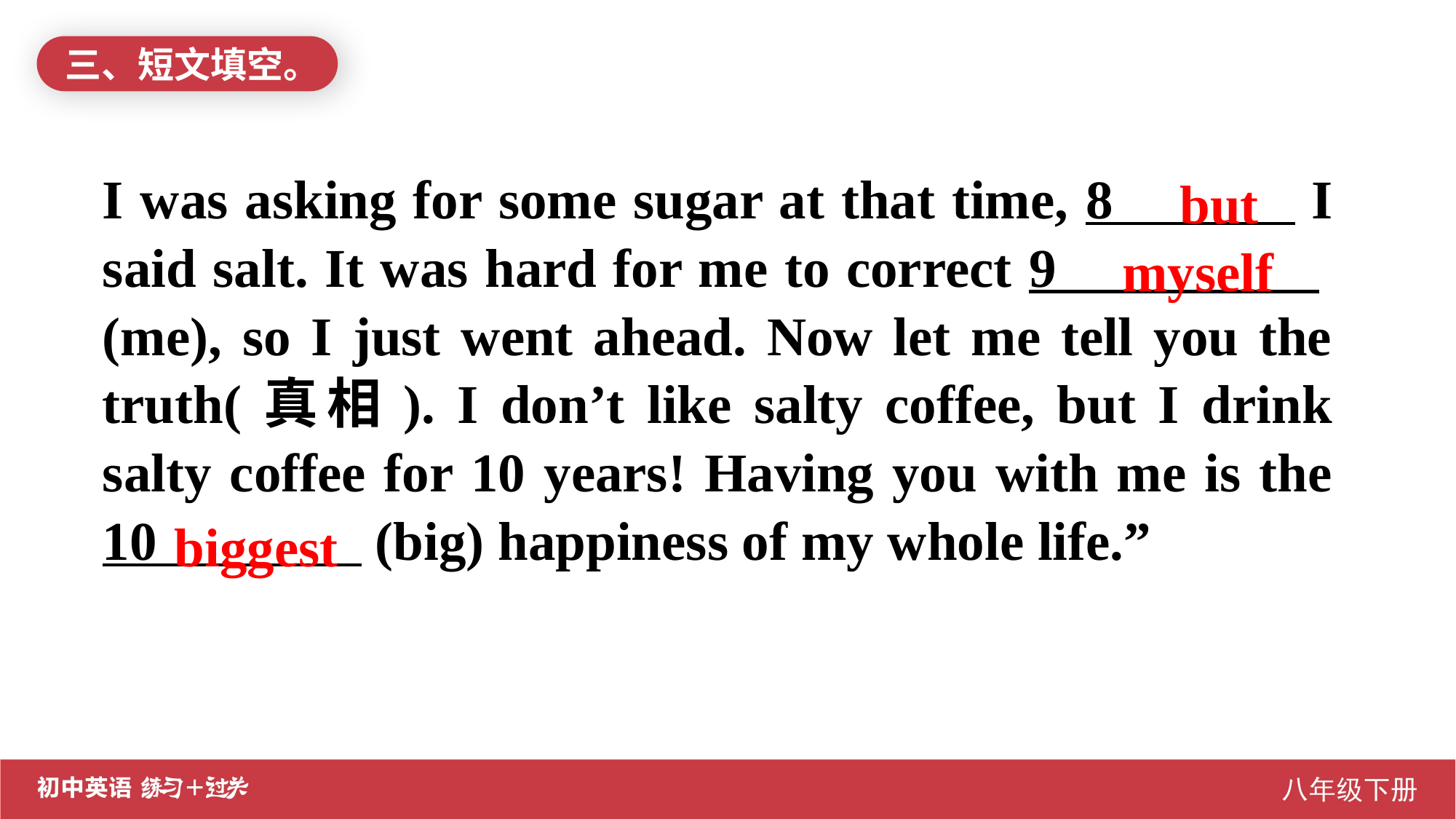

三、短文填空。
but
I was asking for some sugar at that time, 8            I said salt. It was hard for me to correct 9                . (me), so I just went ahead. Now let me tell you the truth(真相). I don’t like salty coffee, but I drink salty coffee for 10 years! Having you with me is the 10               .(big) happiness of my whole life.”  .
myself
biggest